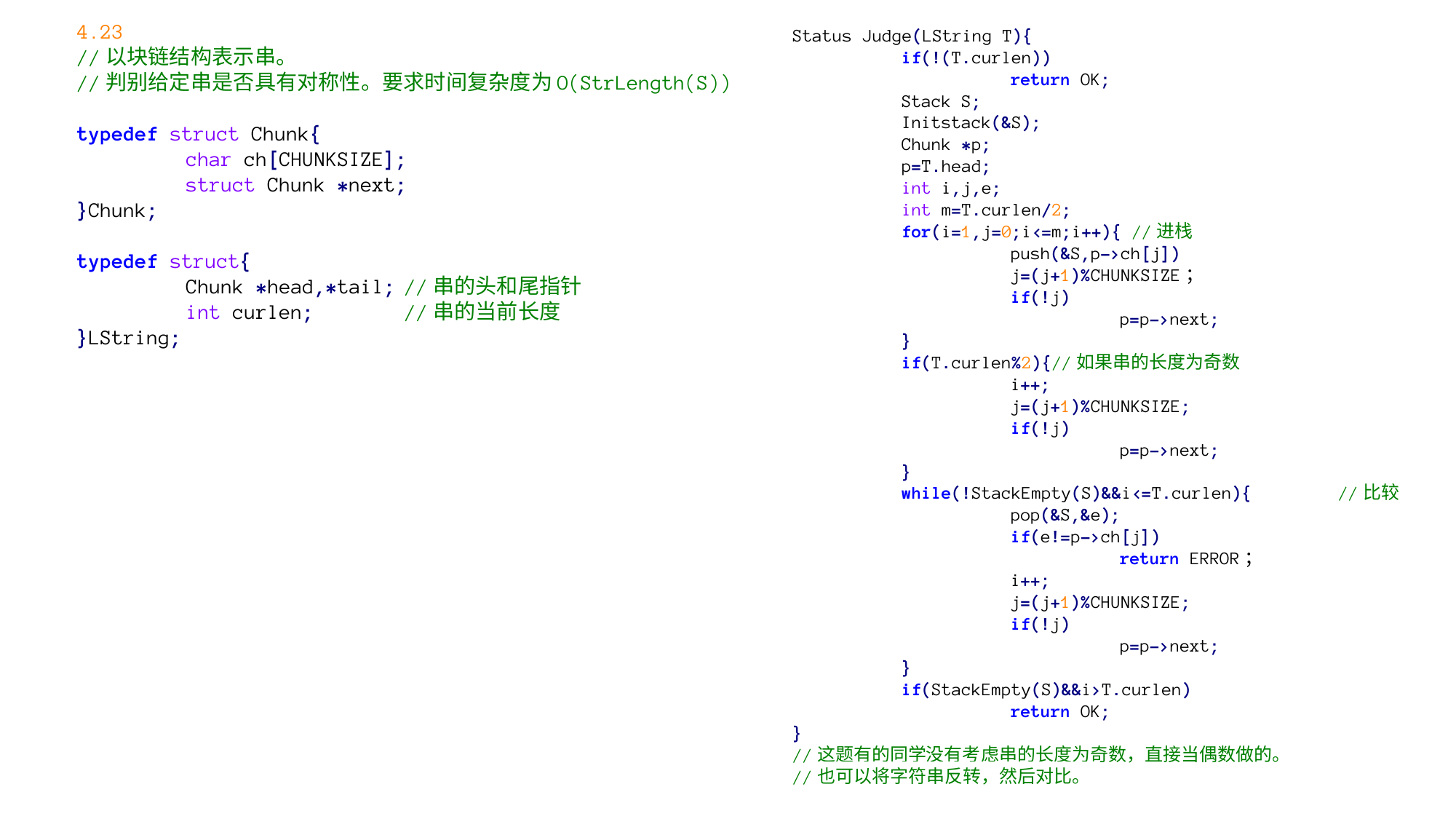

4.23
//以块链结构表示串。
//判别给定串是否具有对称性。要求时间复杂度为O(StrLength(S))

typedef struct Chunk{
	char ch[CHUNKSIZE];
	struct Chunk *next;
}Chunk;

typedef struct{
	Chunk *head,*tail;	//串的头和尾指针
	int curlen;	//串的当前长度
}LString;

Status Judge(LString T){
	if(!(T.curlen))
		return OK;
	Stack S;
	Initstack(&S);
	Chunk *p;
	p=T.head;
	int i,j,e;
	int m=T.curlen/2;
	for(i=1,j=0;i<=m;i++){ //进栈
		push(&S,p->ch[j])
		j=(j+1)%CHUNKSIZE；
		if(!j)
			p=p->next;
	}
	if(T.curlen%2){//如果串的长度为奇数
		i++;
		j=(j+1)%CHUNKSIZE;
		if(!j)
			p=p->next;
	}
	while(!StackEmpty(S)&&i<=T.curlen){	//比较
		pop(&S,&e);
		if(e!=p->ch[j])
			return ERROR；
		i++;
		j=(j+1)%CHUNKSIZE;
		if(!j)
			p=p->next;
	}
	if(StackEmpty(S)&&i>T.curlen)
		return OK;
}
//这题有的同学没有考虑串的长度为奇数，直接当偶数做的。
//也可以将字符串反转，然后对比。